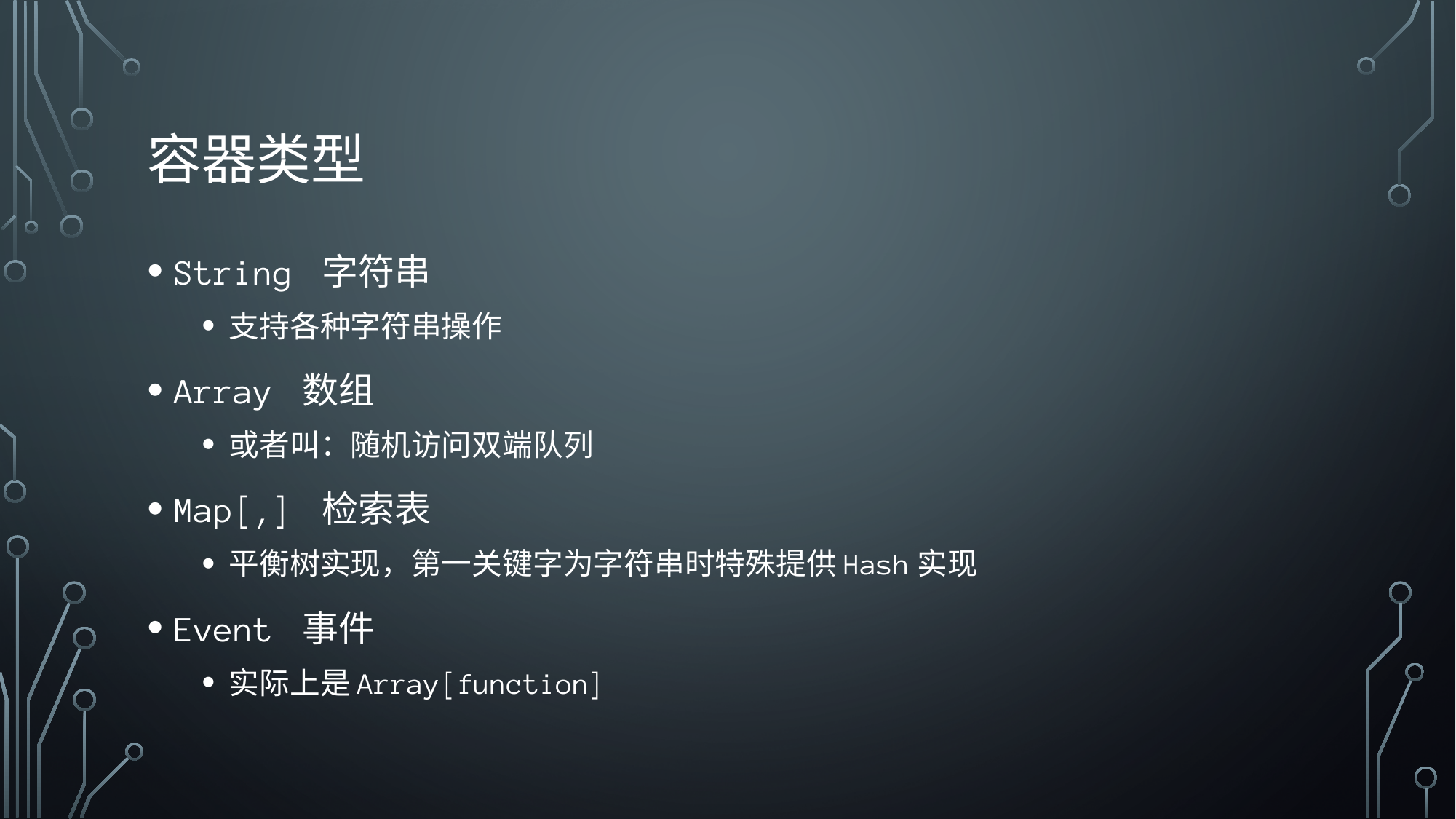

# 容器类型
String 字符串
支持各种字符串操作
Array 数组
或者叫：随机访问双端队列
Map[,] 检索表
平衡树实现，第一关键字为字符串时特殊提供Hash实现
Event 事件
实际上是Array[function]